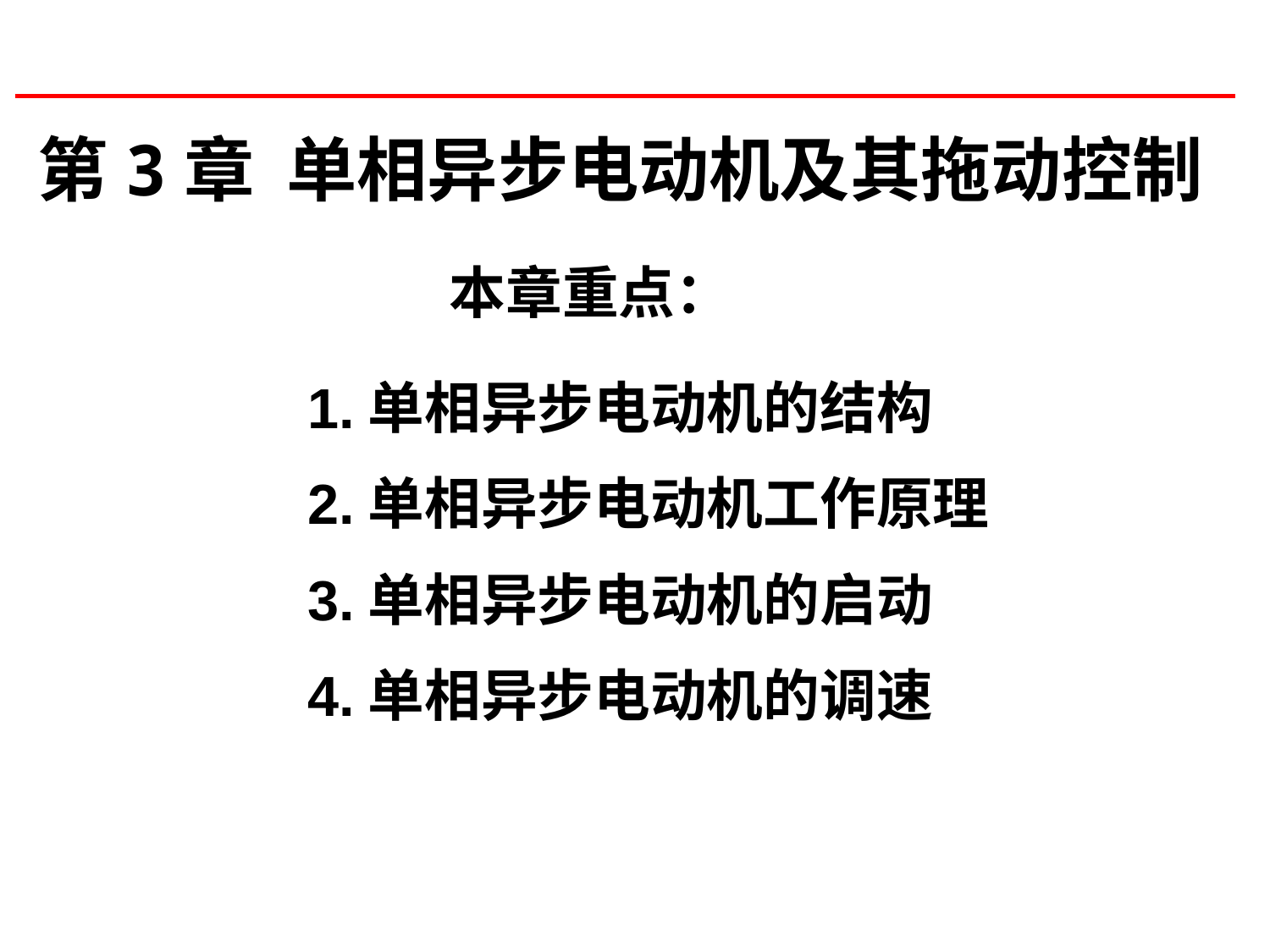

第3章  单相异步电动机及其拖动控制
本章重点：
1.单相异步电动机的结构
2.单相异步电动机工作原理
3.单相异步电动机的启动
4.单相异步电动机的调速